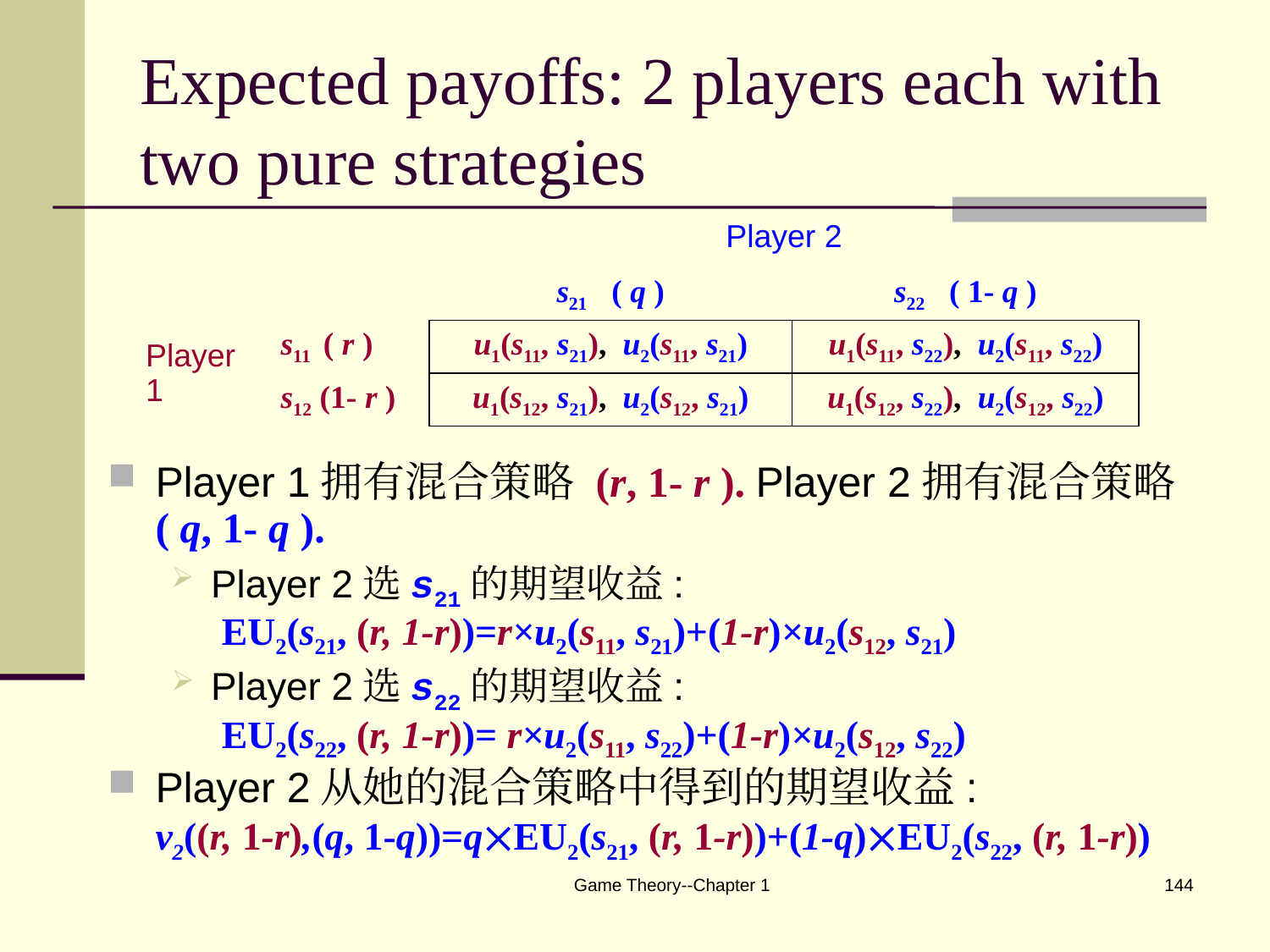

# Expected payoffs: 2 players each with two pure strategies
|  |  | Player 2 |  |
| --- | --- | --- | --- |
|  |  | s21 ( q ) | s22 ( 1- q ) |
| Player 1 | s11 ( r ) | u1(s11, s21), u2(s11, s21) | u1(s11, s22), u2(s11, s22) |
|  | s12 (1- r ) | u1(s12, s21), u2(s12, s21) | u1(s12, s22), u2(s12, s22) |
Player 1拥有混合策略 (r, 1- r ). Player 2拥有混合策略 ( q, 1- q ).
Player 2选s21的期望收益:
 EU2(s21, (r, 1-r))=r×u2(s11, s21)+(1-r)×u2(s12, s21)
Player 2选s22的期望收益:
 EU2(s22, (r, 1-r))= r×u2(s11, s22)+(1-r)×u2(s12, s22)
Player 2从她的混合策略中得到的期望收益:
v2((r, 1-r),(q, 1-q))=q×EU2(s21, (r, 1-r))+(1-q)×EU2(s22, (r, 1-r))
Game Theory--Chapter 1
144